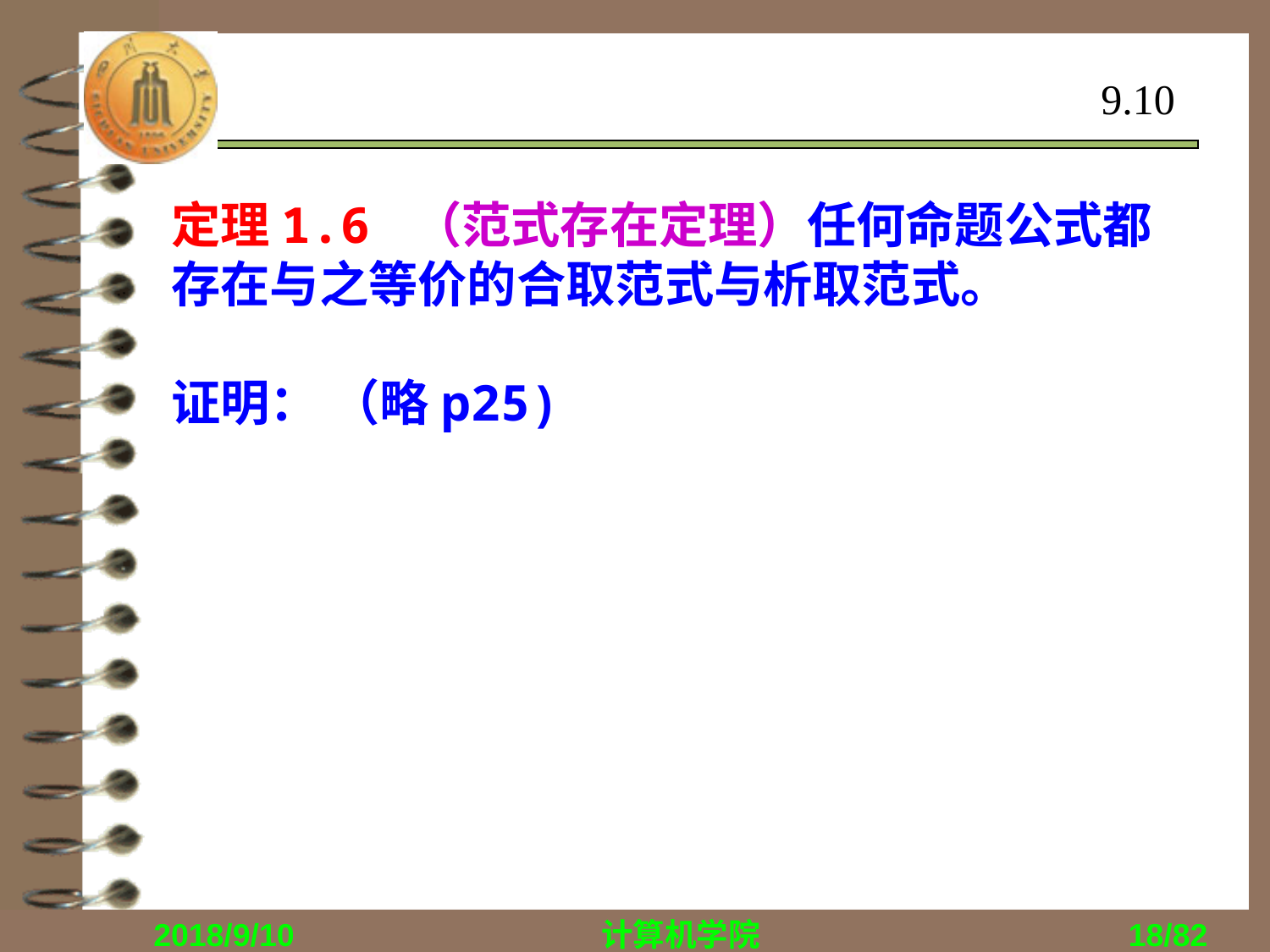

9.10
# 定理1.6 （范式存在定理）任何命题公式都存在与之等价的合取范式与析取范式。 证明： （略p25)
2018/9/10
计算机学院
18/82